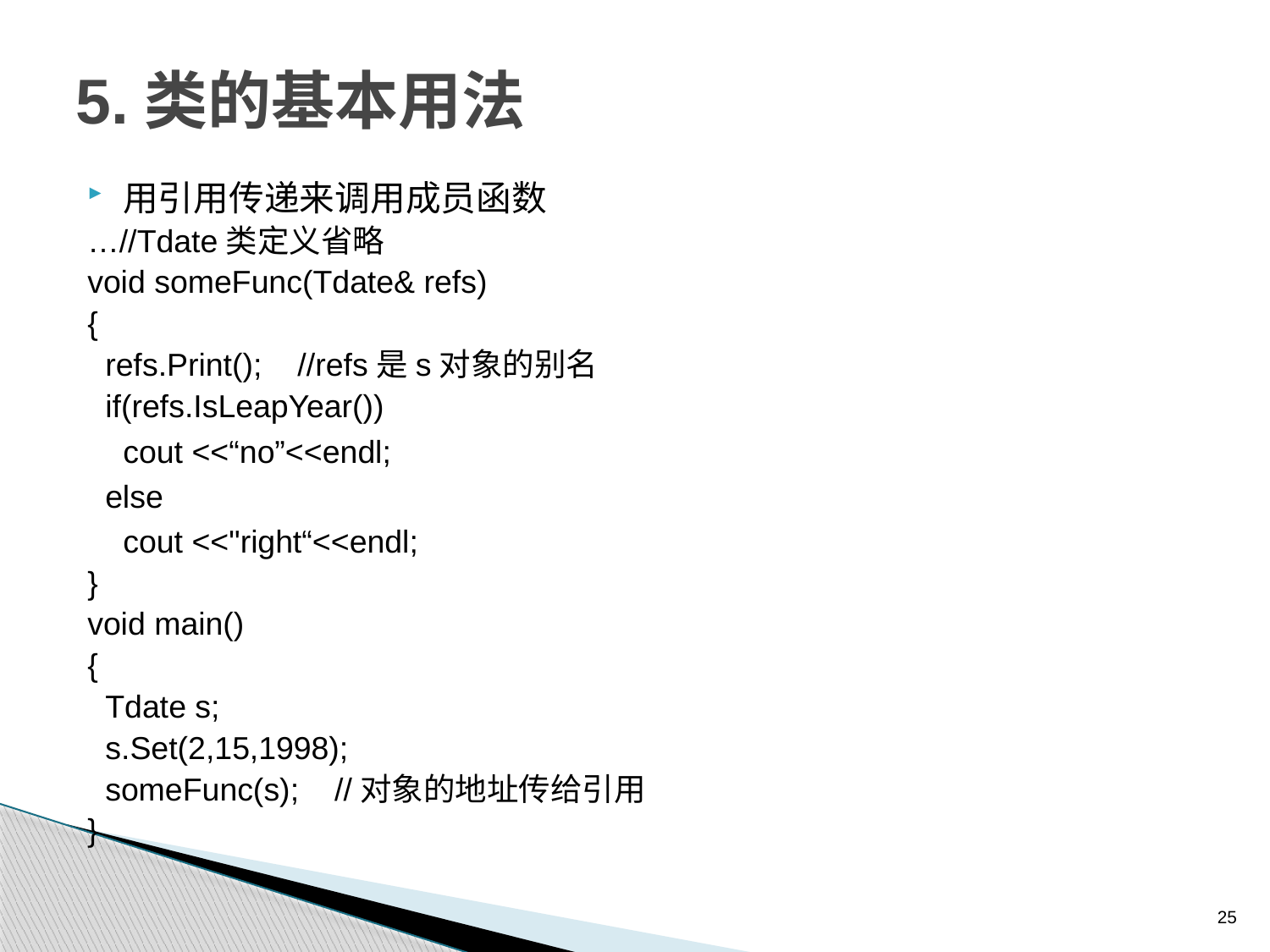

# 5.类的基本用法
用引用传递来调用成员函数
…//Tdate类定义省略
void someFunc(Tdate& refs)
{
  refs.Print();    //refs是s对象的别名
  if(refs.IsLeapYear())
	cout <<“no”<<endl;
  else
    cout <<"right“<<endl;
}
void main()
{
  Tdate s;
  s.Set(2,15,1998);
  someFunc(s);    //对象的地址传给引用
}

25